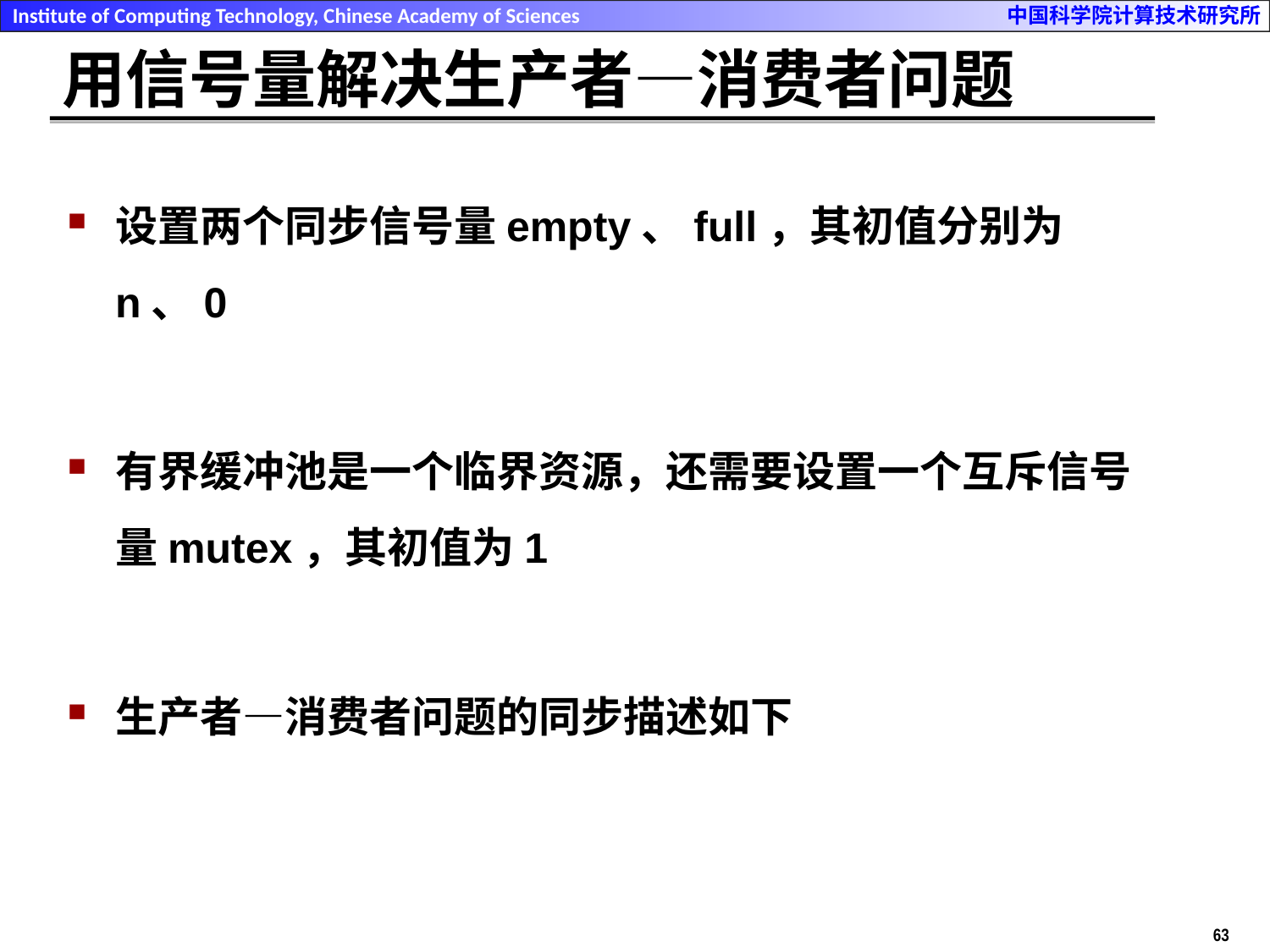

# 用信号量解决生产者—消费者问题
设置两个同步信号量empty、full，其初值分别为n、0

有界缓冲池是一个临界资源，还需要设置一个互斥信号量mutex，其初值为1

生产者—消费者问题的同步描述如下